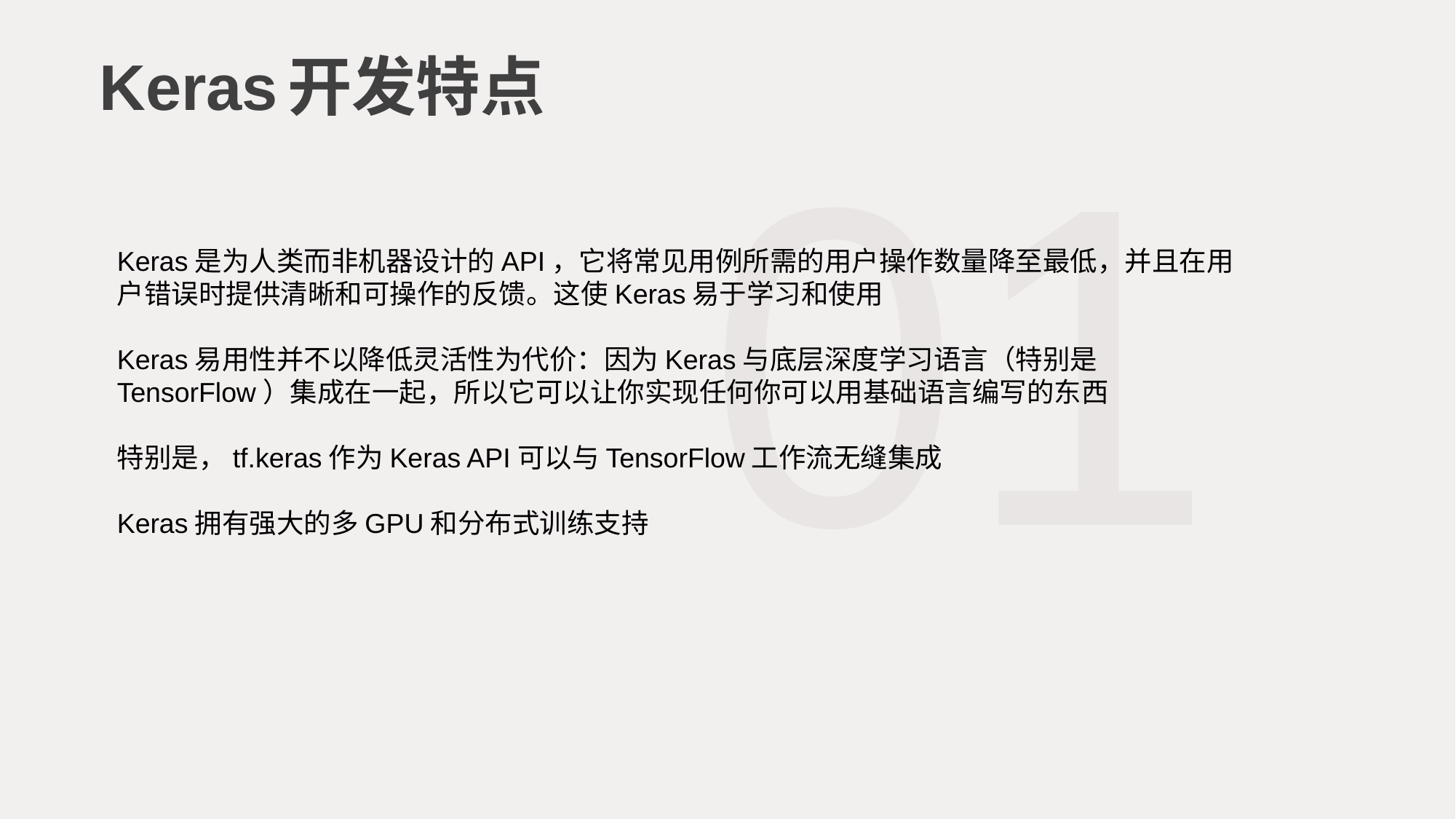

Keras开发特点
01
Keras是为人类而非机器设计的API，它将常见用例所需的用户操作数量降至最低，并且在用户错误时提供清晰和可操作的反馈。这使Keras易于学习和使用

Keras易用性并不以降低灵活性为代价：因为Keras与底层深度学习语言（特别是TensorFlow）集成在一起，所以它可以让你实现任何你可以用基础语言编写的东西

特别是，tf.keras作为Keras API可以与TensorFlow工作流无缝集成

Keras拥有强大的多GPU和分布式训练支持